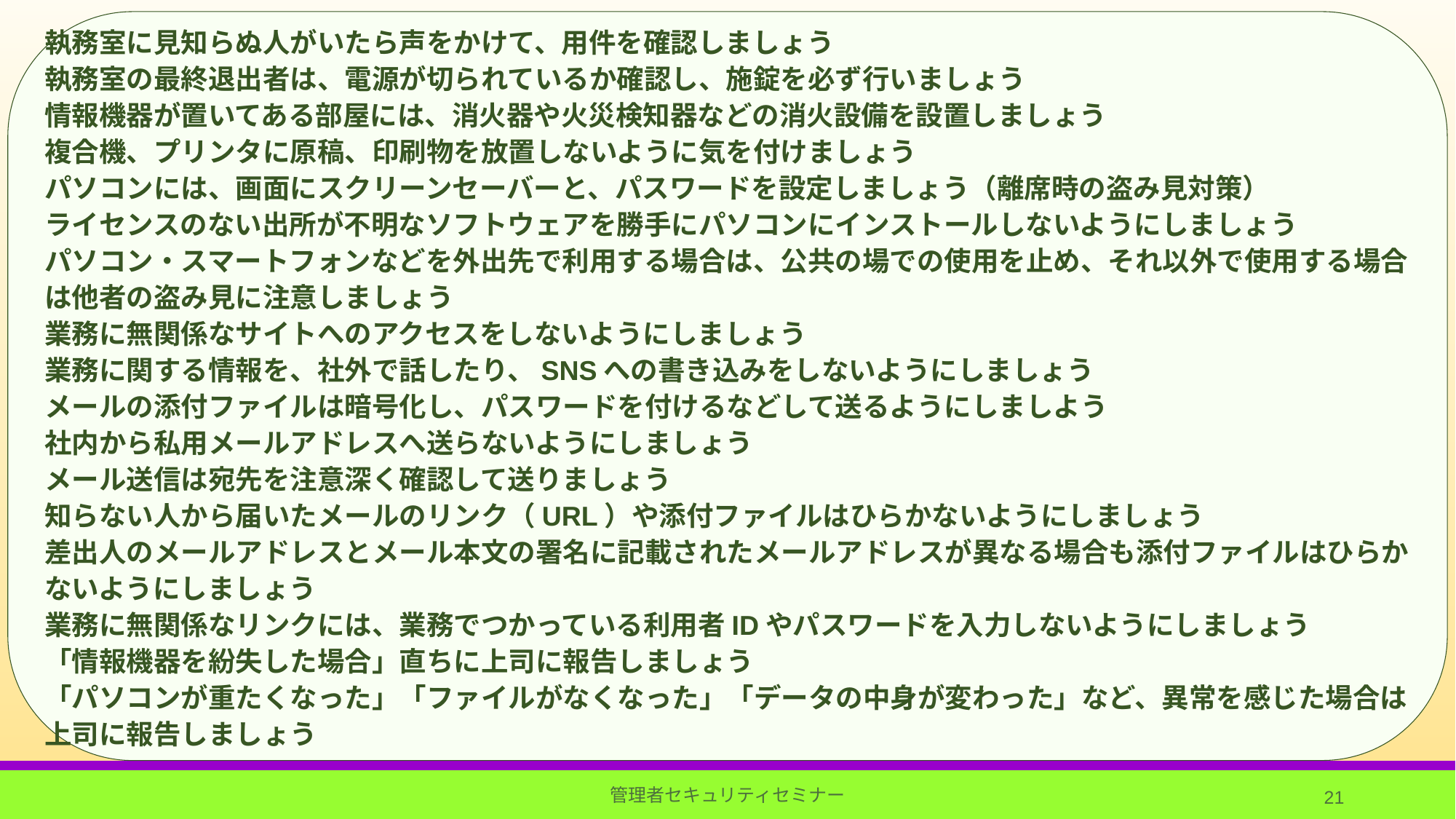

執務室に見知らぬ人がいたら声をかけて、用件を確認しましょう
執務室の最終退出者は、電源が切られているか確認し、施錠を必ず行いましょう
情報機器が置いてある部屋には、消火器や火災検知器などの消火設備を設置しましょう
複合機、プリンタに原稿、印刷物を放置しないように気を付けましょう
パソコンには、画面にスクリーンセーバーと、パスワードを設定しましょう（離席時の盗み見対策）
ライセンスのない出所が不明なソフトウェアを勝手にパソコンにインストールしないようにしましょう
パソコン・スマートフォンなどを外出先で利用する場合は、公共の場での使用を止め、それ以外で使用する場合は他者の盗み見に注意しましょう
業務に無関係なサイトへのアクセスをしないようにしましょう
業務に関する情報を、社外で話したり、SNSへの書き込みをしないようにしましょう
メールの添付ファイルは暗号化し、パスワードを付けるなどして送るようにしましよう
社内から私用メールアドレスへ送らないようにしましょう
メール送信は宛先を注意深く確認して送りましょう
知らない人から届いたメールのリンク（URL）や添付ファイルはひらかないようにしましょう
差出人のメールアドレスとメール本文の署名に記載されたメールアドレスが異なる場合も添付ファイルはひらかないようにしましょう
業務に無関係なリンクには、業務でつかっている利用者IDやパスワードを入力しないようにしましょう
「情報機器を紛失した場合」直ちに上司に報告しましょう
「パソコンが重たくなった」「ファイルがなくなった」「データの中身が変わった」など、異常を感じた場合は上司に報告しましょう

管理者セキュリティセミナー
21